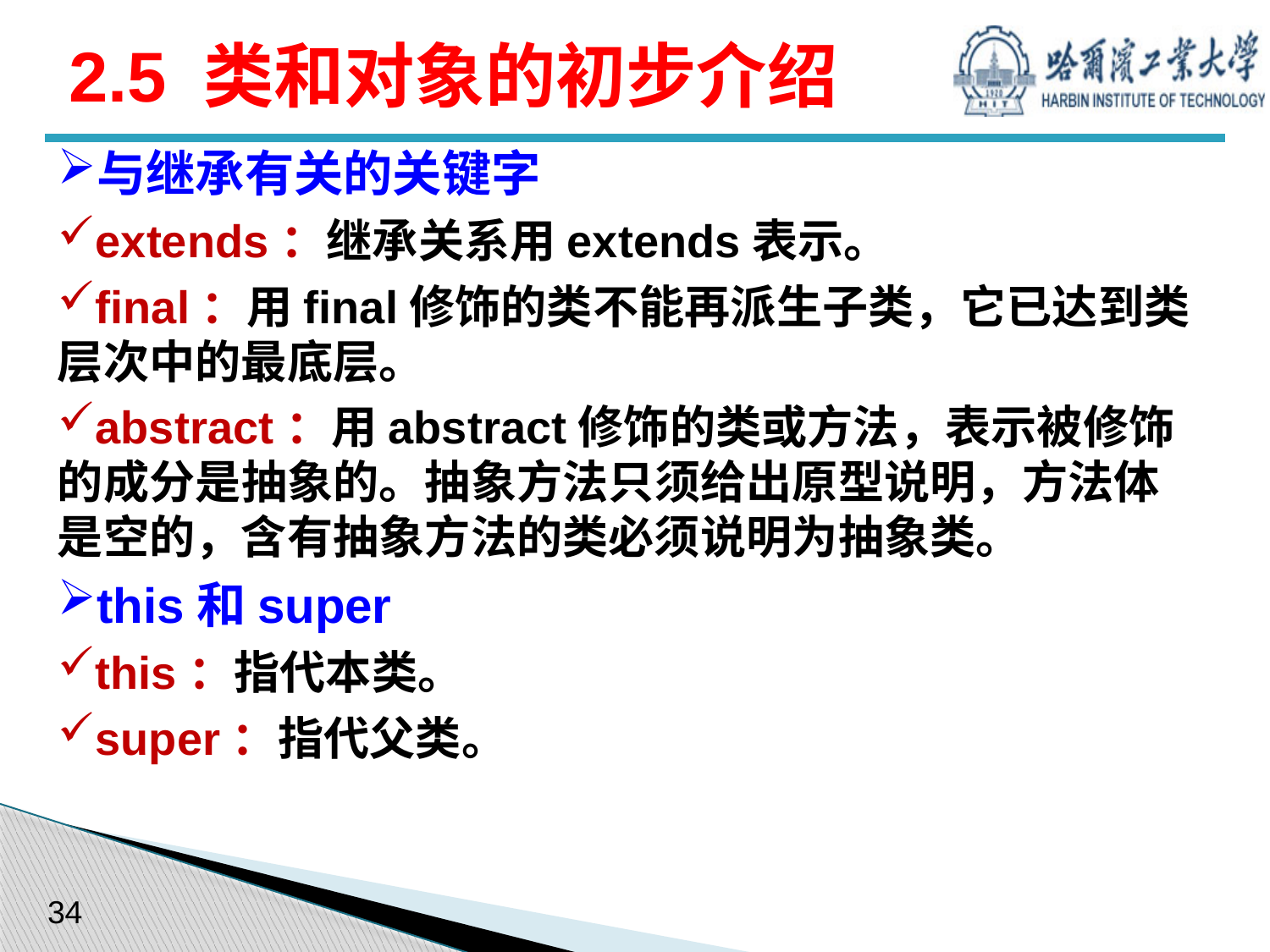

# 2.5 类和对象的初步介绍
与继承有关的关键字
extends：继承关系用extends表示。
final：用final修饰的类不能再派生子类，它已达到类层次中的最底层。
abstract：用abstract修饰的类或方法，表示被修饰的成分是抽象的。抽象方法只须给出原型说明，方法体是空的，含有抽象方法的类必须说明为抽象类。
this和super
this：指代本类。
super：指代父类。